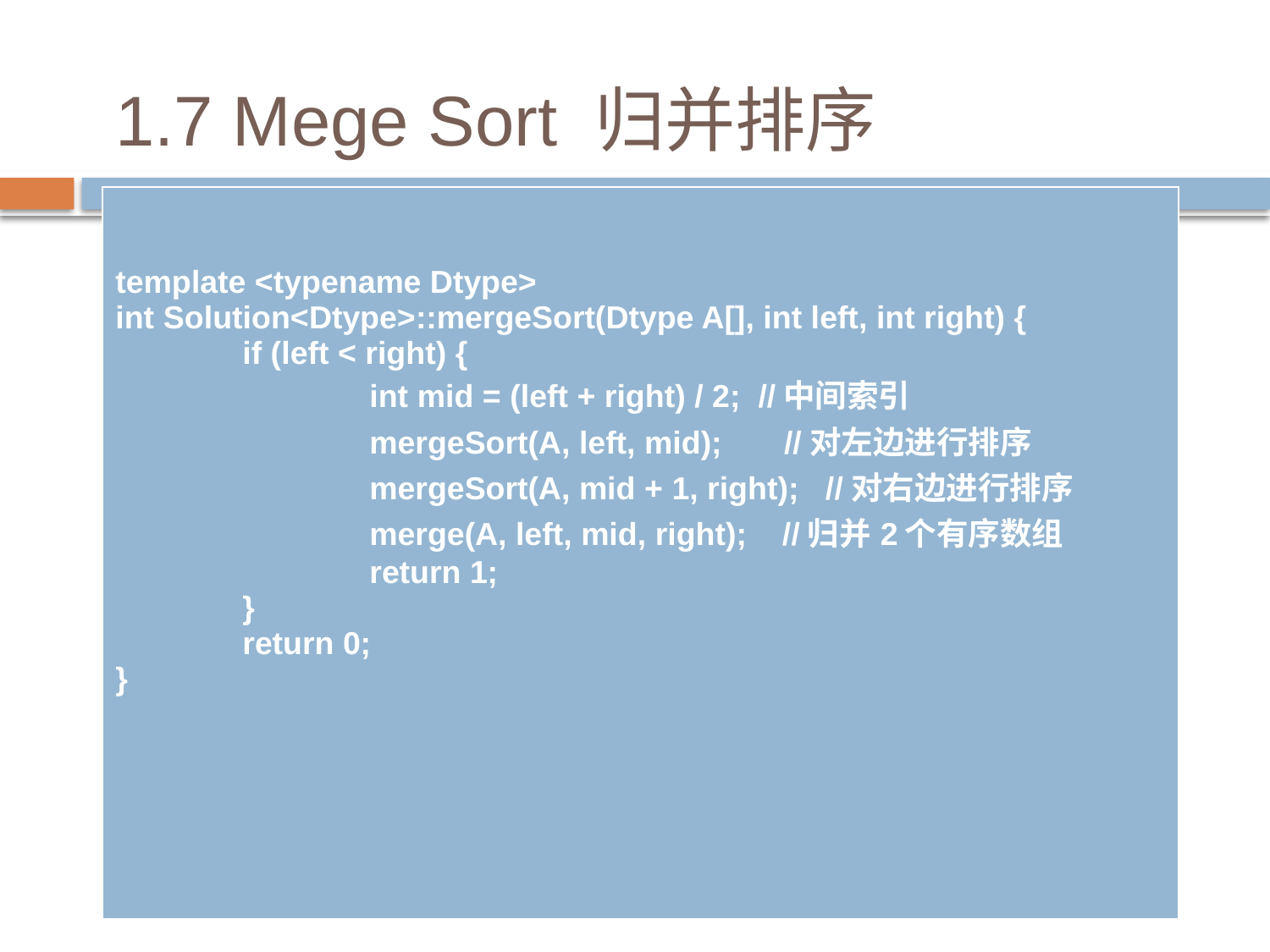

1.7 Mege Sort 归并排序
| template <typename Dtype> int Solution<Dtype>::mergeSort(Dtype A[], int left, int right) { if (left < right) { int mid = (left + right) / 2; //中间索引 mergeSort(A, left, mid); //对左边进行排序 mergeSort(A, mid + 1, right); //对右边进行排序 merge(A, left, mid, right); //归并2个有序数组 return 1; } return 0; } |
| --- |